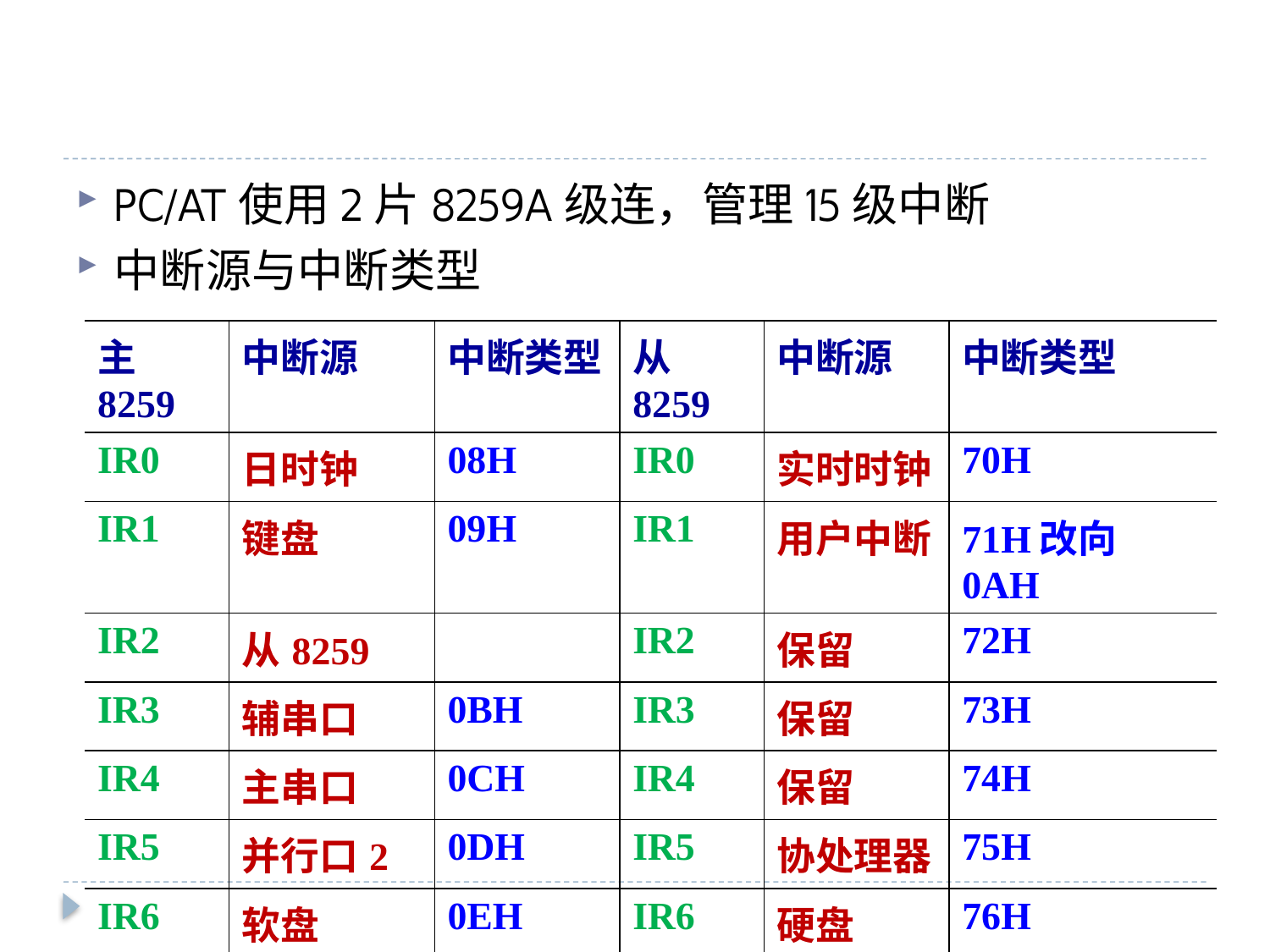

#
PC/AT使用2片8259A级连，管理15级中断
中断源与中断类型
| 主8259 | 中断源 | 中断类型 | 从8259 | 中断源 | 中断类型 |
| --- | --- | --- | --- | --- | --- |
| IR0 | 日时钟 | 08H | IR0 | 实时时钟 | 70H |
| IR1 | 键盘 | 09H | IR1 | 用户中断 | 71H改向0AH |
| IR2 | 从8259 |  | IR2 | 保留 | 72H |
| IR3 | 辅串口 | 0BH | IR3 | 保留 | 73H |
| IR4 | 主串口 | 0CH | IR4 | 保留 | 74H |
| IR5 | 并行口2 | 0DH | IR5 | 协处理器 | 75H |
| IR6 | 软盘 | 0EH | IR6 | 硬盘 | 76H |
| IR7 | 并行口1 | 0FH | IR7 | 保留 | 77H |